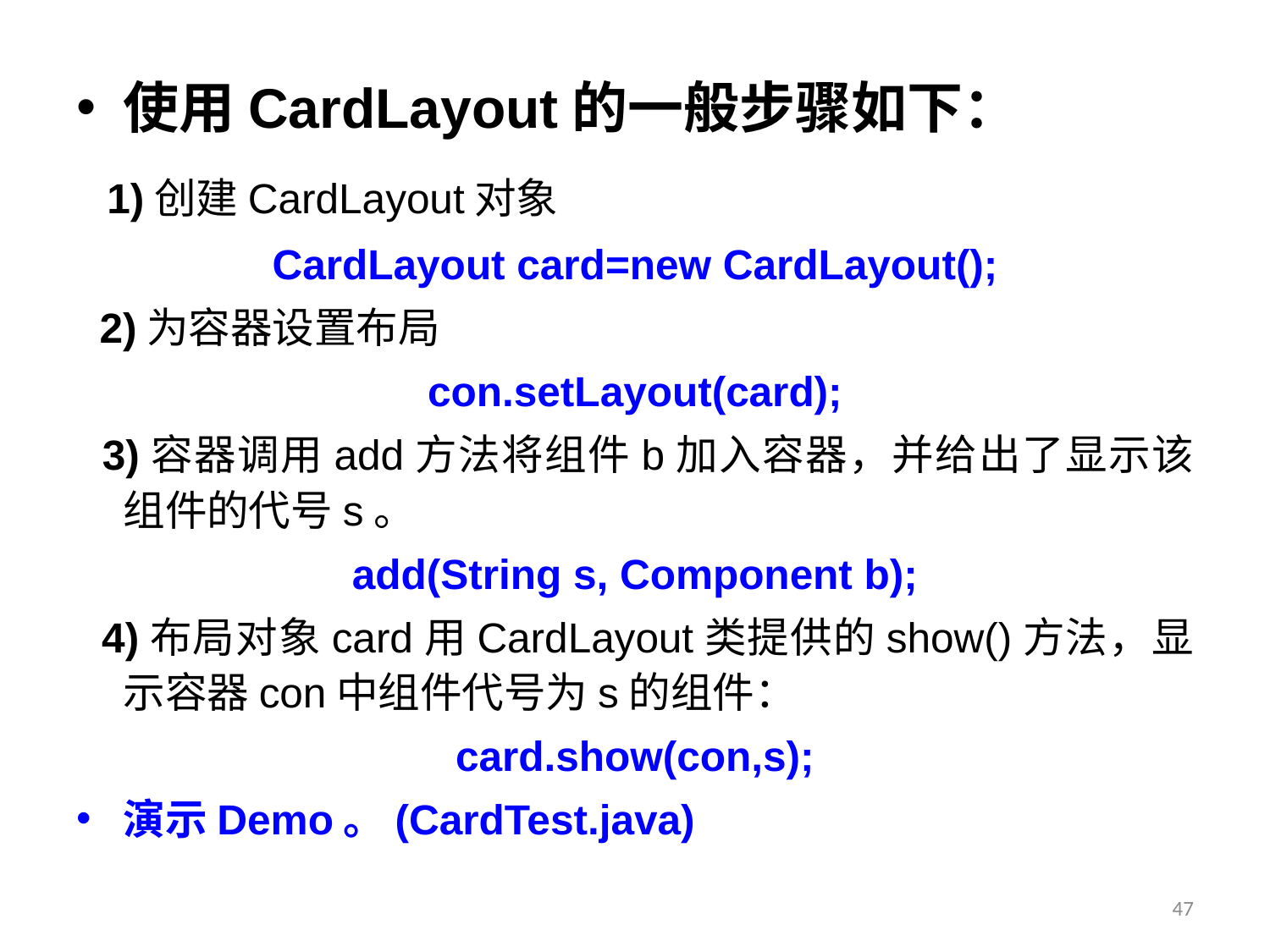

使用CardLayout的一般步骤如下：
  1)创建CardLayout对象
CardLayout card=new CardLayout();
  2)为容器设置布局
con.setLayout(card);
  3)容器调用add方法将组件b加入容器，并给出了显示该组件的代号s。
add(String s, Component b);
  4)布局对象card用CardLayout类提供的show()方法，显示容器con中组件代号为s的组件：
card.show(con,s);
演示Demo。(CardTest.java)
47